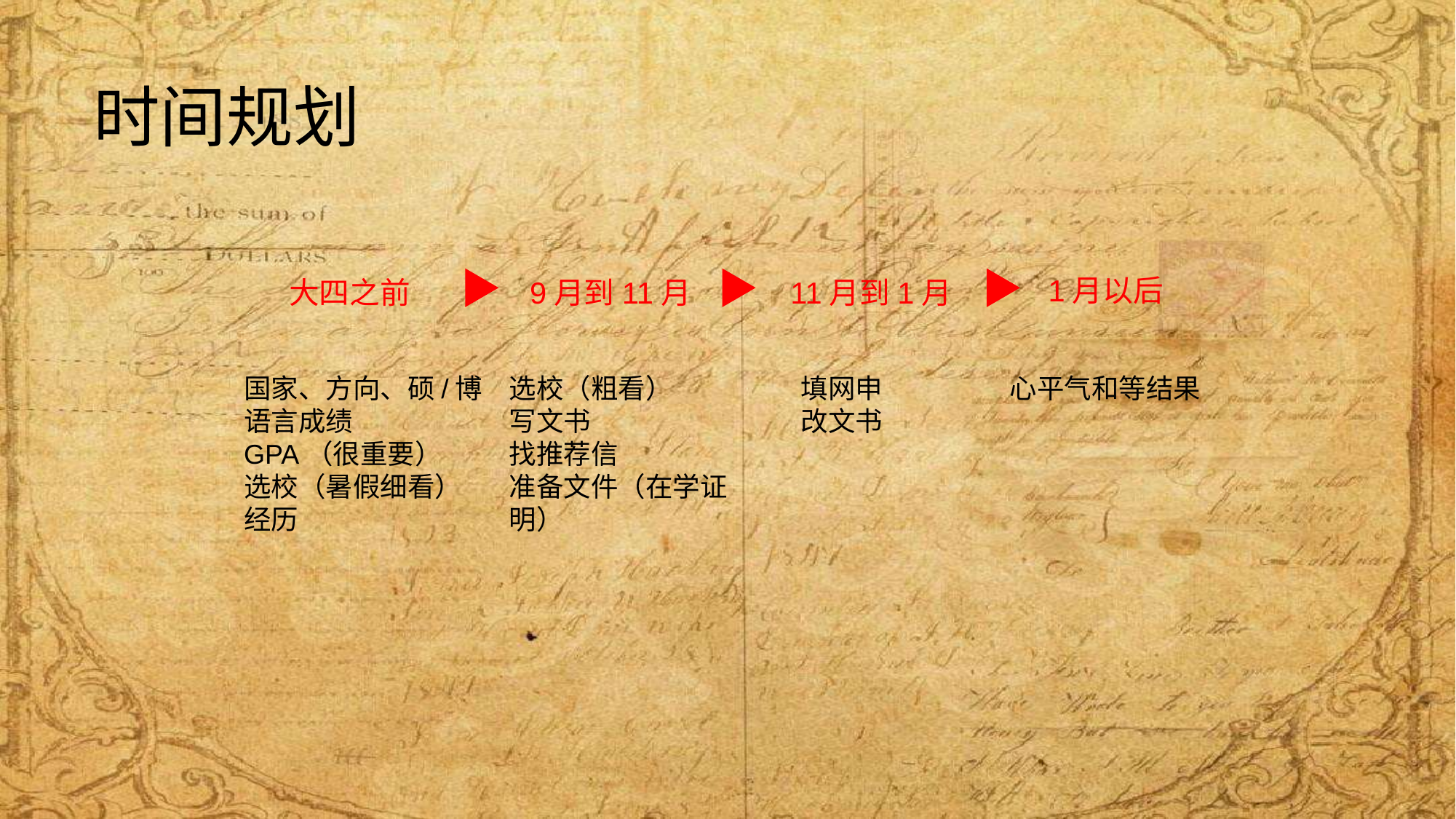

时间规划
1月以后
大四之前

11月到1月
9月到11月
填网申
改文书
国家、方向、硕/博
语言成绩
GPA（很重要）
选校（暑假细看）
经历
选校（粗看）
写文书
找推荐信
准备文件（在学证明）
心平气和等结果